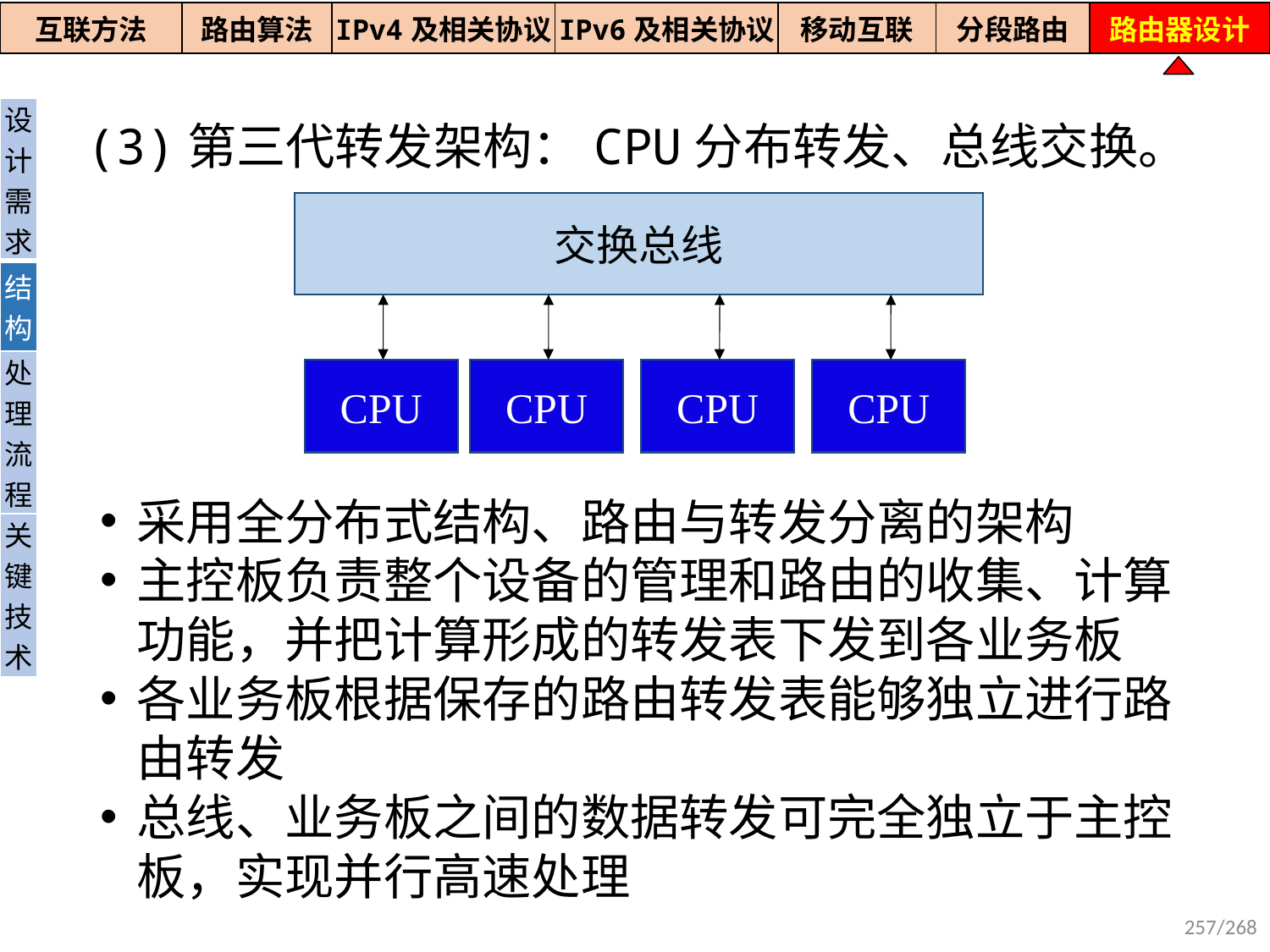

| 互联方法 | 路由算法 | IPv4及相关协议 | IPv6及相关协议 | 移动互联 | 分段路由 | 路由器设计 |
| --- | --- | --- | --- | --- | --- | --- |

| 设计需求 |
| --- |
| 结构 |
| 处理流程 |
| 关键技术 |
 (3)第三代转发架构：CPU分布转发、总线交换。

交换总线

CPU
CPU
CPU
CPU
采用全分布式结构、路由与转发分离的架构
主控板负责整个设备的管理和路由的收集、计算功能，并把计算形成的转发表下发到各业务板
各业务板根据保存的路由转发表能够独立进行路由转发
总线、业务板之间的数据转发可完全独立于主控板，实现并行高速处理
257/268